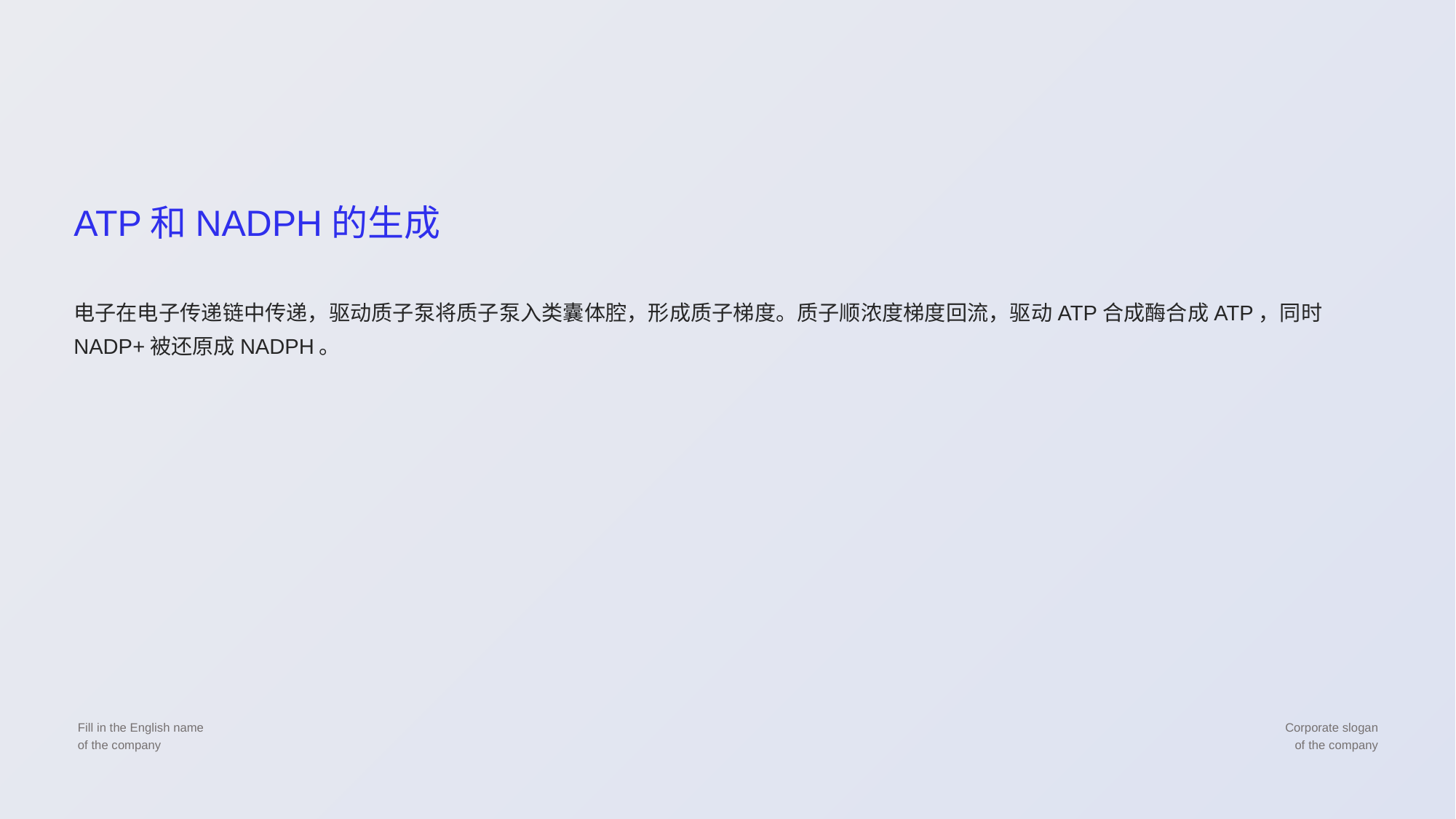

ATP和NADPH的生成
电子在电子传递链中传递，驱动质子泵将质子泵入类囊体腔，形成质子梯度。质子顺浓度梯度回流，驱动ATP合成酶合成ATP，同时NADP+被还原成NADPH。
Fill in the English name
of the company
Corporate slogan
of the company